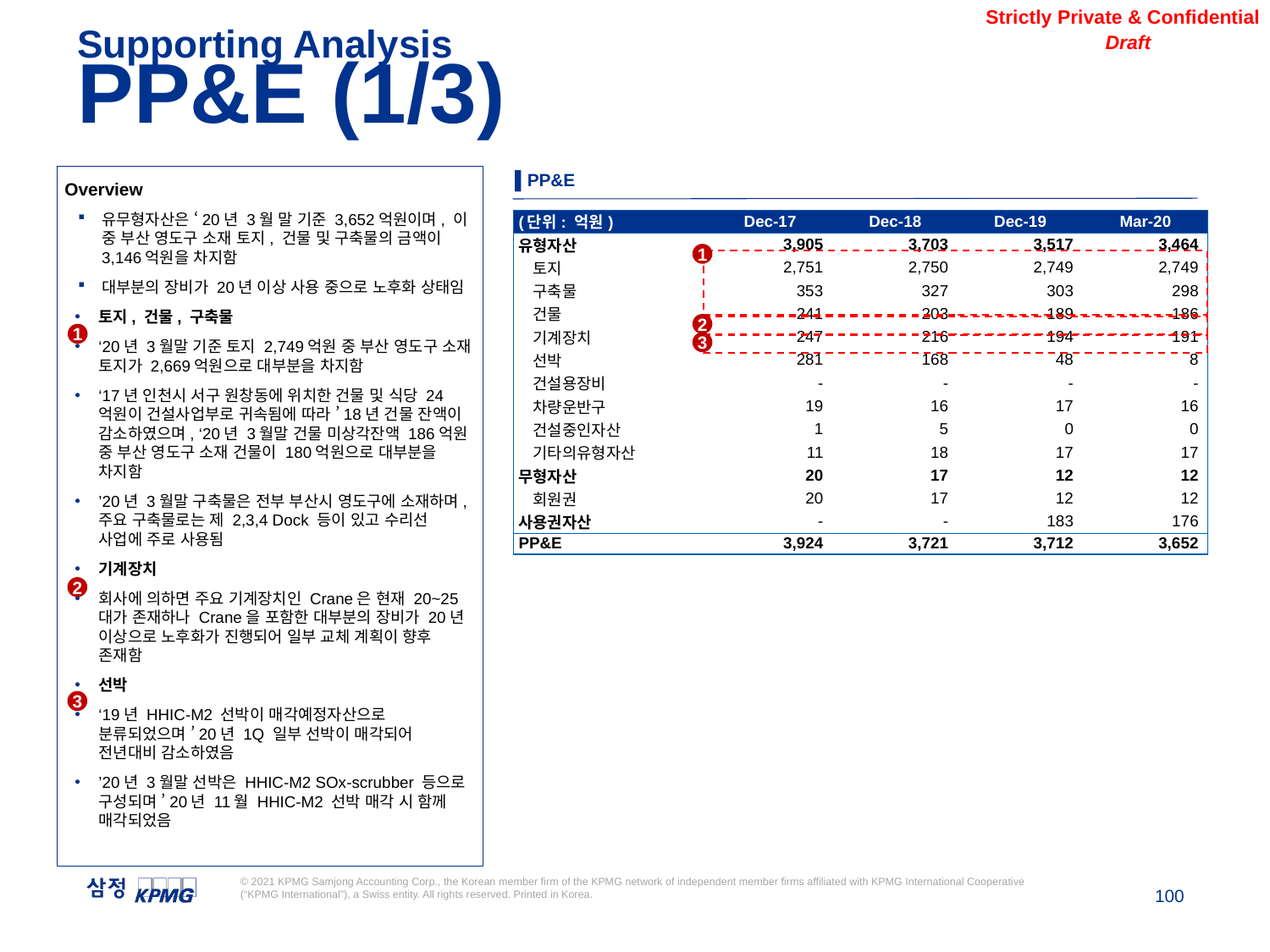

Supporting Analysis
PP&E (1/3)
▌PP&E

Overview
유무형자산은 ‘20년 3월 말 기준 3,652억원이며, 이 중 부산 영도구 소재 토지, 건물 및 구축물의 금액이 3,146억원을 차지함
대부분의 장비가 20년 이상 사용 중으로 노후화 상태임
토지, 건물, 구축물
‘20년 3월말 기준 토지 2,749억원 중 부산 영도구 소재 토지가 2,669억원으로 대부분을 차지함
‘17년 인천시 서구 원창동에 위치한 건물 및 식당 24억원이 건설사업부로 귀속됨에 따라 ’18년 건물 잔액이 감소하였으며, ‘20년 3월말 건물 미상각잔액 186억원 중 부산 영도구 소재 건물이 180억원으로 대부분을 차지함
’20년 3월말 구축물은 전부 부산시 영도구에 소재하며, 주요 구축물로는 제 2,3,4 Dock 등이 있고 수리선 사업에 주로 사용됨
기계장치
회사에 의하면 주요 기계장치인 Crane은 현재 20~25대가 존재하나 Crane을 포함한 대부분의 장비가 20년 이상으로 노후화가 진행되어 일부 교체 계획이 향후 존재함
선박
‘19년 HHIC-M2 선박이 매각예정자산으로 분류되었으며 ’20년 1Q 일부 선박이 매각되어 전년대비 감소하였음
’20년 3월말 선박은 HHIC-M2 SOx-scrubber 등으로 구성되며 ’20년 11월 HHIC-M2 선박 매각 시 함께 매각되었음
| (단위: 억원) | Dec-17 | Dec-18 | Dec-19 | Mar-20 |
| --- | --- | --- | --- | --- |
| 유형자산 | 3,905 | 3,703 | 3,517 | 3,464 |
| 토지 | 2,751 | 2,750 | 2,749 | 2,749 |
| 구축물 | 353 | 327 | 303 | 298 |
| 건물 | 241 | 203 | 189 | 186 |
| 기계장치 | 247 | 216 | 194 | 191 |
| 선박 | 281 | 168 | 48 | 8 |
| 건설용장비 | - | - | - | - |
| 차량운반구 | 19 | 16 | 17 | 16 |
| 건설중인자산 | 1 | 5 | 0 | 0 |
| 기타의유형자산 | 11 | 18 | 17 | 17 |
| 무형자산 | 20 | 17 | 12 | 12 |
| 회원권 | 20 | 17 | 12 | 12 |
| 사용권자산 | - | - | 183 | 176 |
| PP&E | 3,924 | 3,721 | 3,712 | 3,652 |
1

2

1
3

2
3